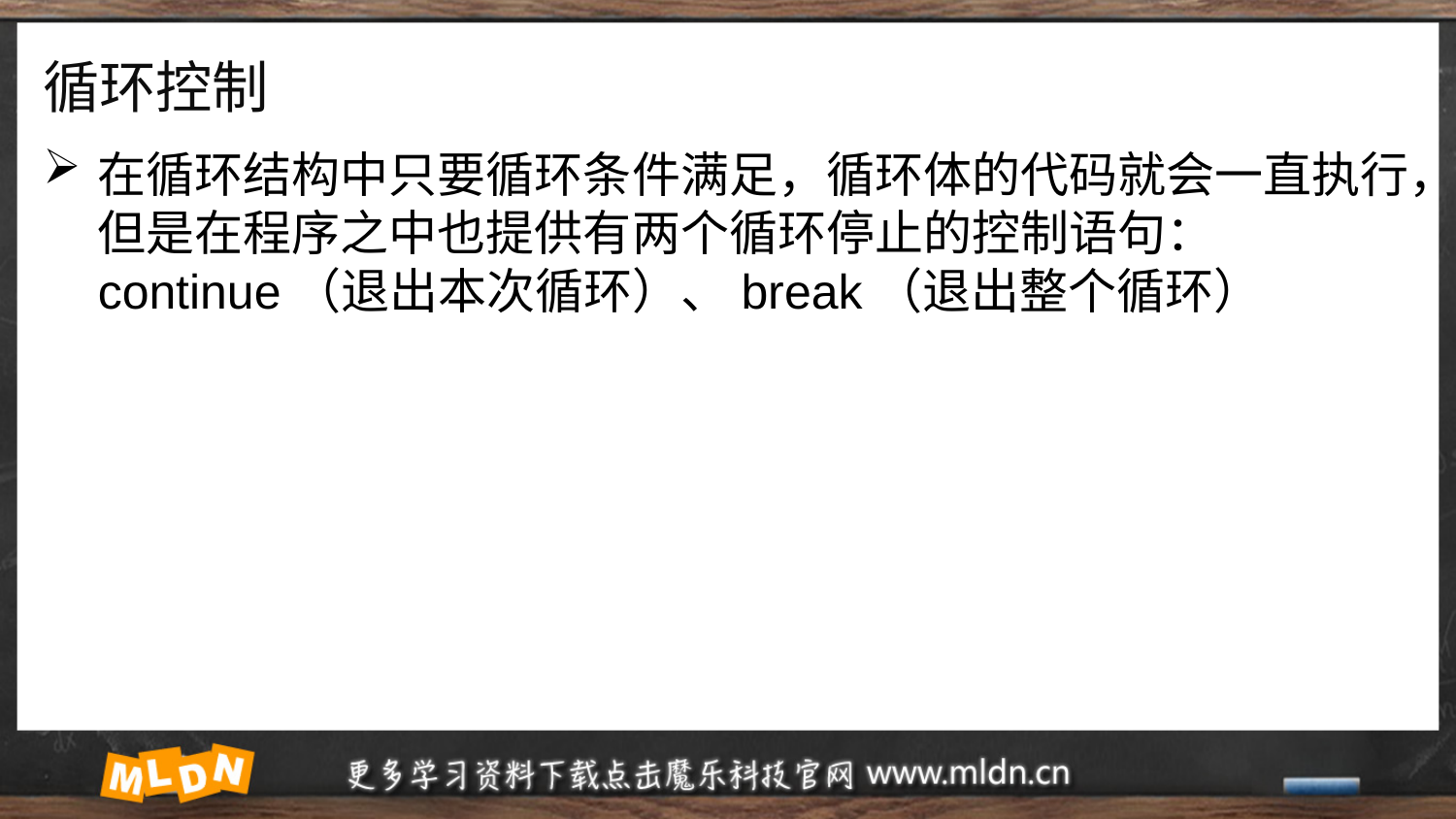

# 循环控制
在循环结构中只要循环条件满足，循环体的代码就会一直执行，但是在程序之中也提供有两个循环停止的控制语句：continue（退出本次循环）、break（退出整个循环）